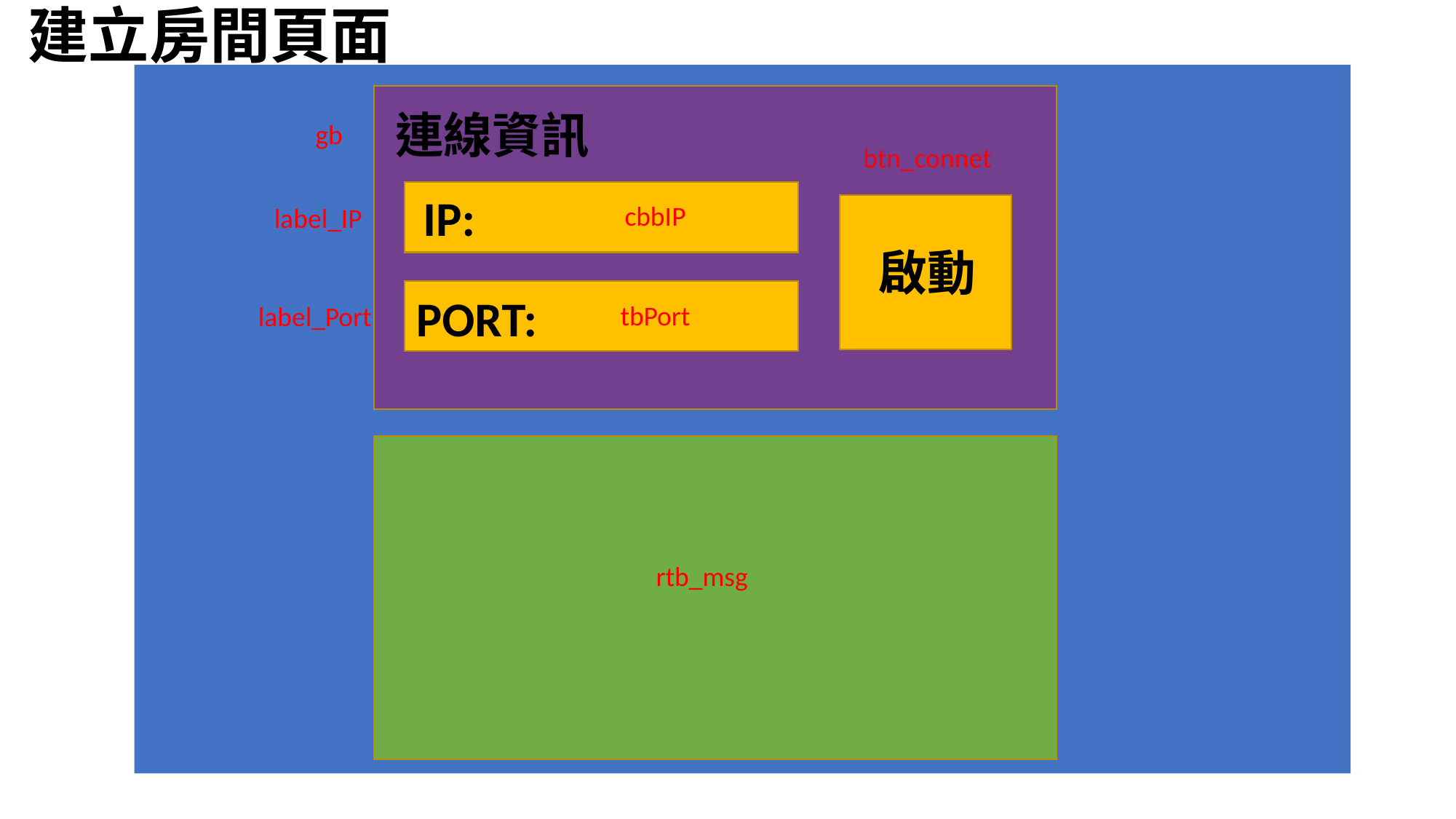

建立房間頁面

連線資訊
gb
btn_connet

IP:
cbbIP
label_IP

啟動

PORT:
tbPort
label_Port

rtb_msg